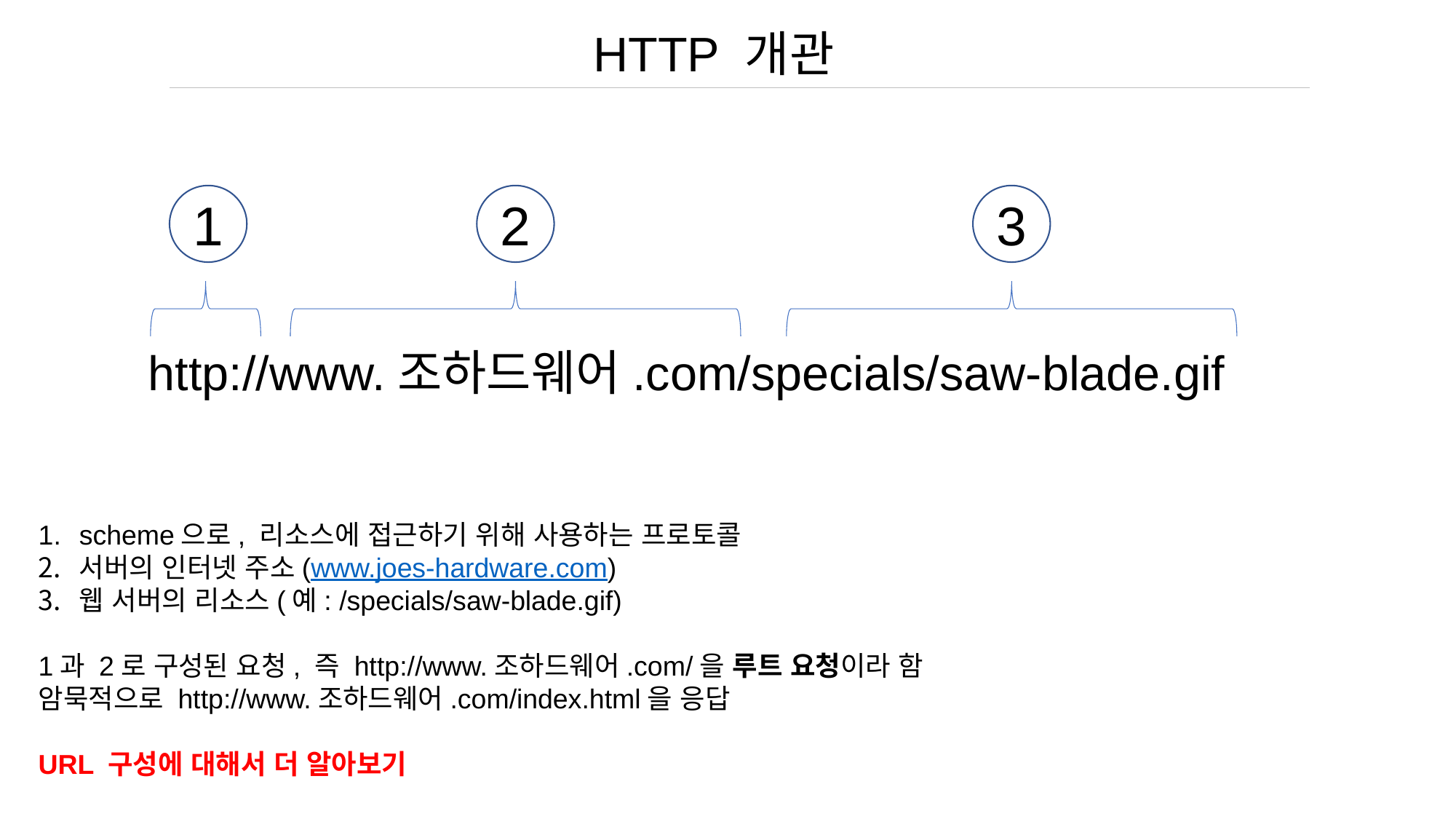

HTTP 개관

1
2
3

http://www.조하드웨어.com/specials/saw-blade.gif

scheme으로, 리소스에 접근하기 위해 사용하는 프로토콜
서버의 인터넷 주소(www.joes-hardware.com)
웹 서버의 리소스(예: /specials/saw-blade.gif)

1과 2로 구성된 요청, 즉 http://www.조하드웨어.com/을 루트 요청이라 함
암묵적으로 http://www.조하드웨어.com/index.html을 응답

URL 구성에 대해서 더 알아보기